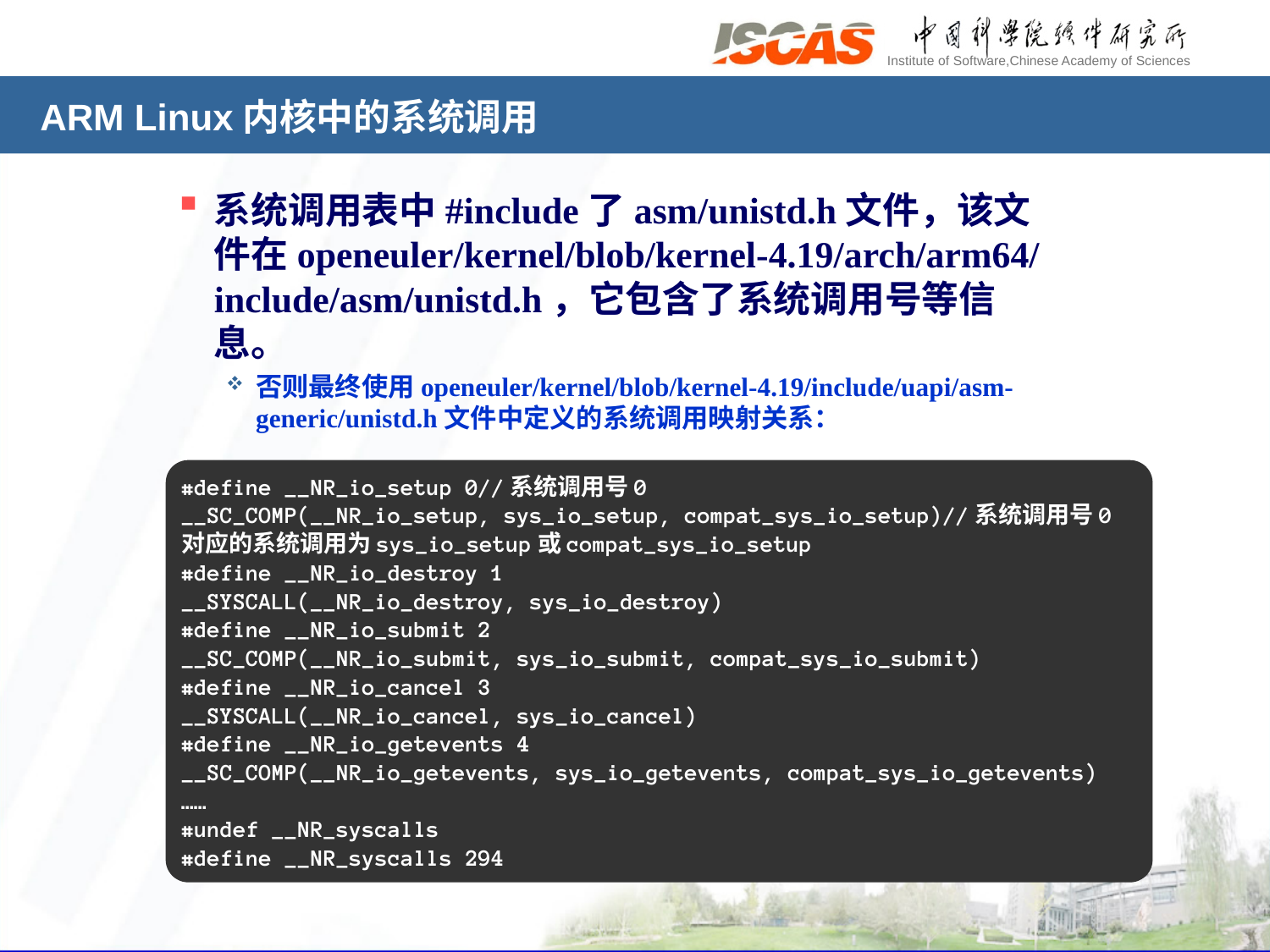

# ARM Linux内核中的系统调用
系统调用表中#include了asm/unistd.h文件，该文件在openeuler/kernel/blob/kernel-4.19/arch/arm64/include/asm/unistd.h，它包含了系统调用号等信息。
否则最终使用openeuler/kernel/blob/kernel-4.19/include/uapi/asm-generic/unistd.h文件中定义的系统调用映射关系：

#define __NR_io_setup 0//系统调用号0
__SC_COMP(__NR_io_setup, sys_io_setup, compat_sys_io_setup)//系统调用号0对应的系统调用为sys_io_setup或compat_sys_io_setup
#define __NR_io_destroy 1
__SYSCALL(__NR_io_destroy, sys_io_destroy)
#define __NR_io_submit 2
__SC_COMP(__NR_io_submit, sys_io_submit, compat_sys_io_submit)
#define __NR_io_cancel 3
__SYSCALL(__NR_io_cancel, sys_io_cancel)
#define __NR_io_getevents 4
__SC_COMP(__NR_io_getevents, sys_io_getevents, compat_sys_io_getevents)
……
#undef __NR_syscalls
#define __NR_syscalls 294